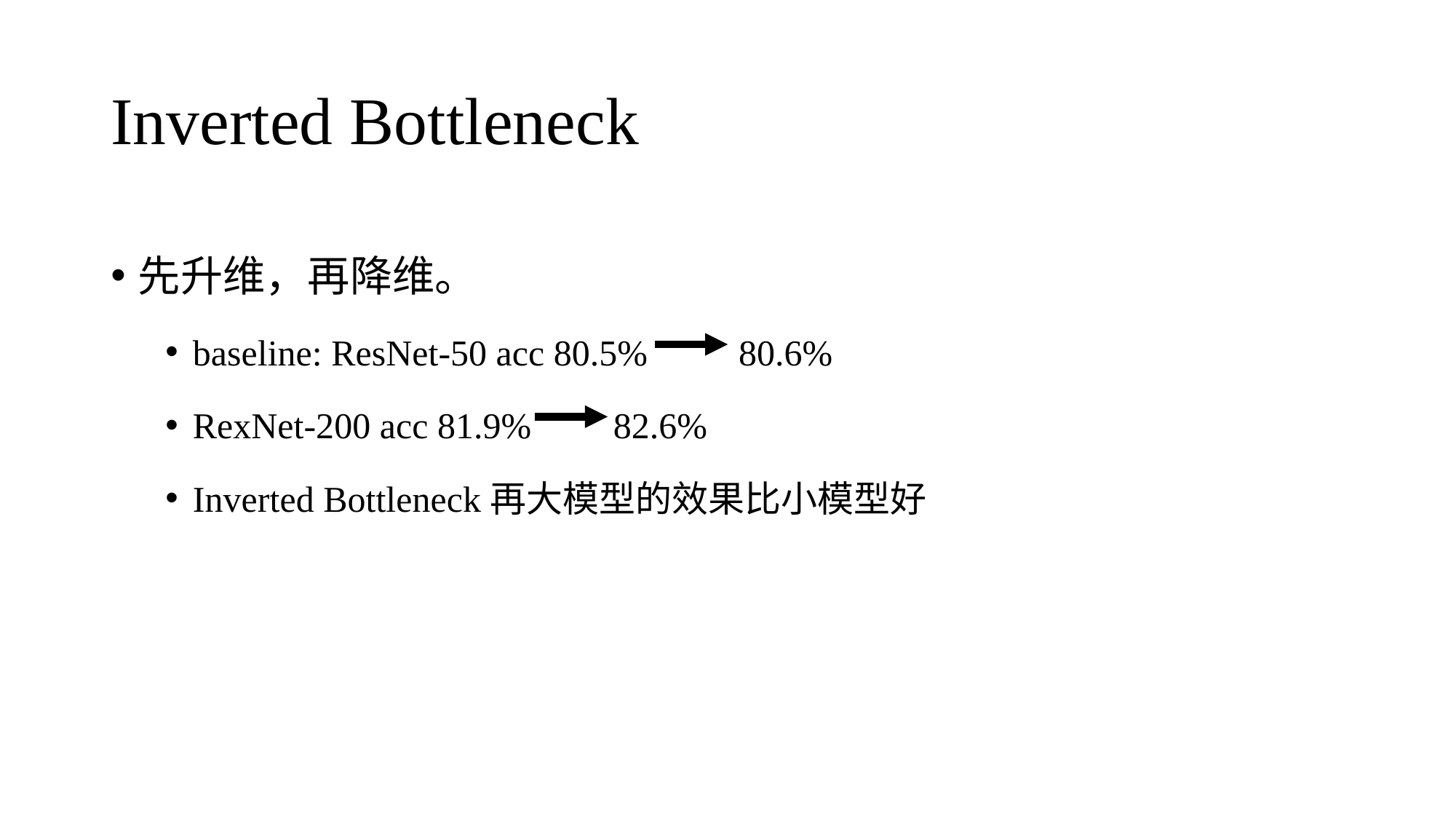

# Inverted Bottleneck
先升维，再降维。
baseline: ResNet-50 acc 80.5%          80.6%
RexNet-200 acc 81.9%         82.6%
Inverted Bottleneck再大模型的效果比小模型好